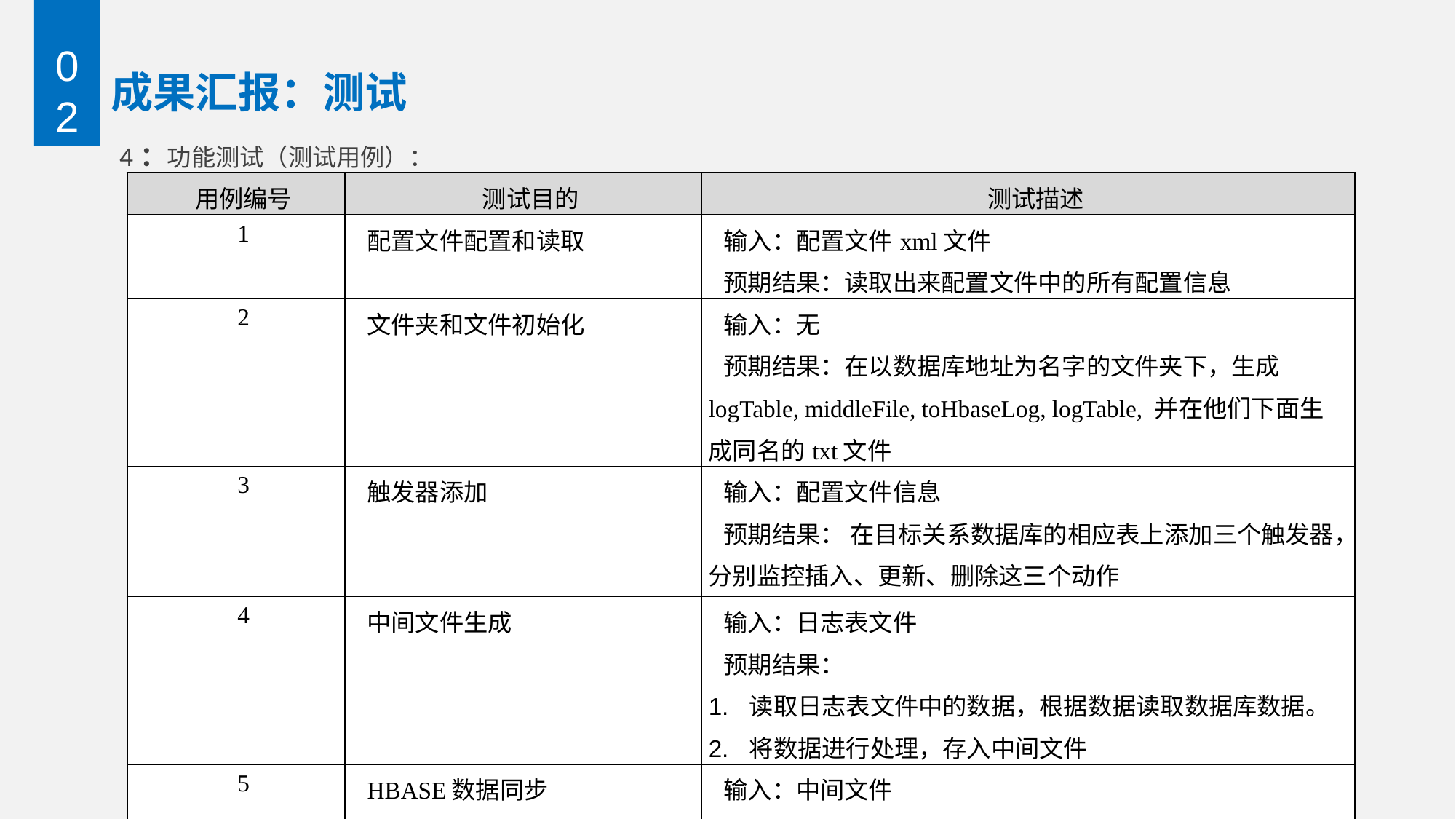

02
# 成果汇报：测试
4：功能测试（测试用例）：

| 用例编号 | 测试目的 | 测试描述 |
| --- | --- | --- |
| 1 | 配置文件配置和读取 | 输入：配置文件xml文件 预期结果：读取出来配置文件中的所有配置信息 |
| 2 | 文件夹和文件初始化 | 输入：无 预期结果：在以数据库地址为名字的文件夹下，生成logTable, middleFile, toHbaseLog, logTable, 并在他们下面生成同名的txt文件 |
| 3 | 触发器添加 | 输入：配置文件信息 预期结果： 在目标关系数据库的相应表上添加三个触发器，分别监控插入、更新、删除这三个动作 |
| 4 | 中间文件生成 | 输入：日志表文件 预期结果： 读取日志表文件中的数据，根据数据读取数据库数据。 将数据进行处理，存入中间文件 |
| 5 | HBASE数据同步 | 输入：中间文件 预期结果：1：存入HBASE。2：生成日志 |